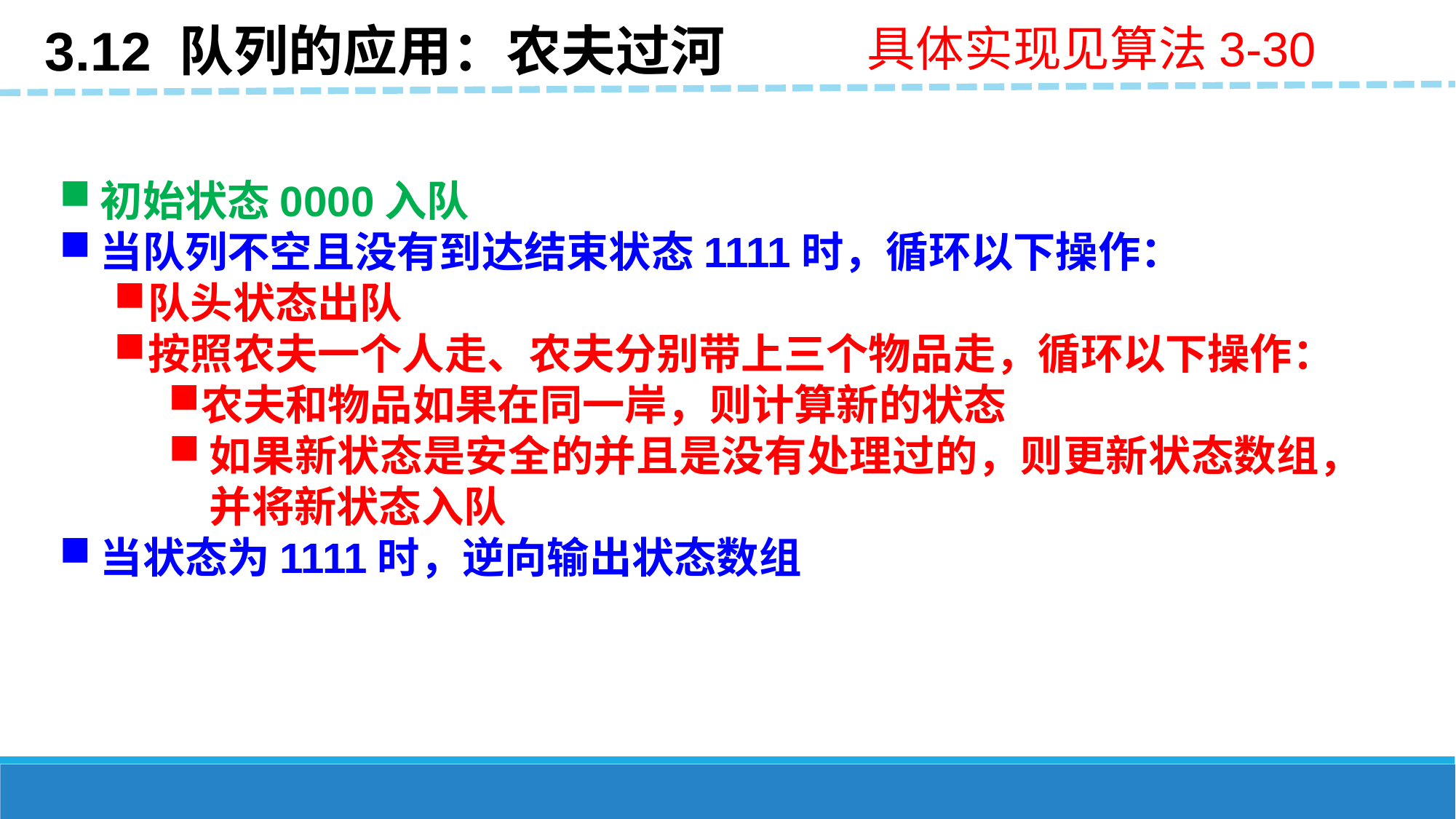

3.12 队列的应用：农夫过河
具体实现见算法3-30
初始状态0000入队
当队列不空且没有到达结束状态1111时，循环以下操作：
队头状态出队
按照农夫一个人走、农夫分别带上三个物品走，循环以下操作：
农夫和物品如果在同一岸，则计算新的状态
如果新状态是安全的并且是没有处理过的，则更新状态数组，并将新状态入队
当状态为1111时，逆向输出状态数组